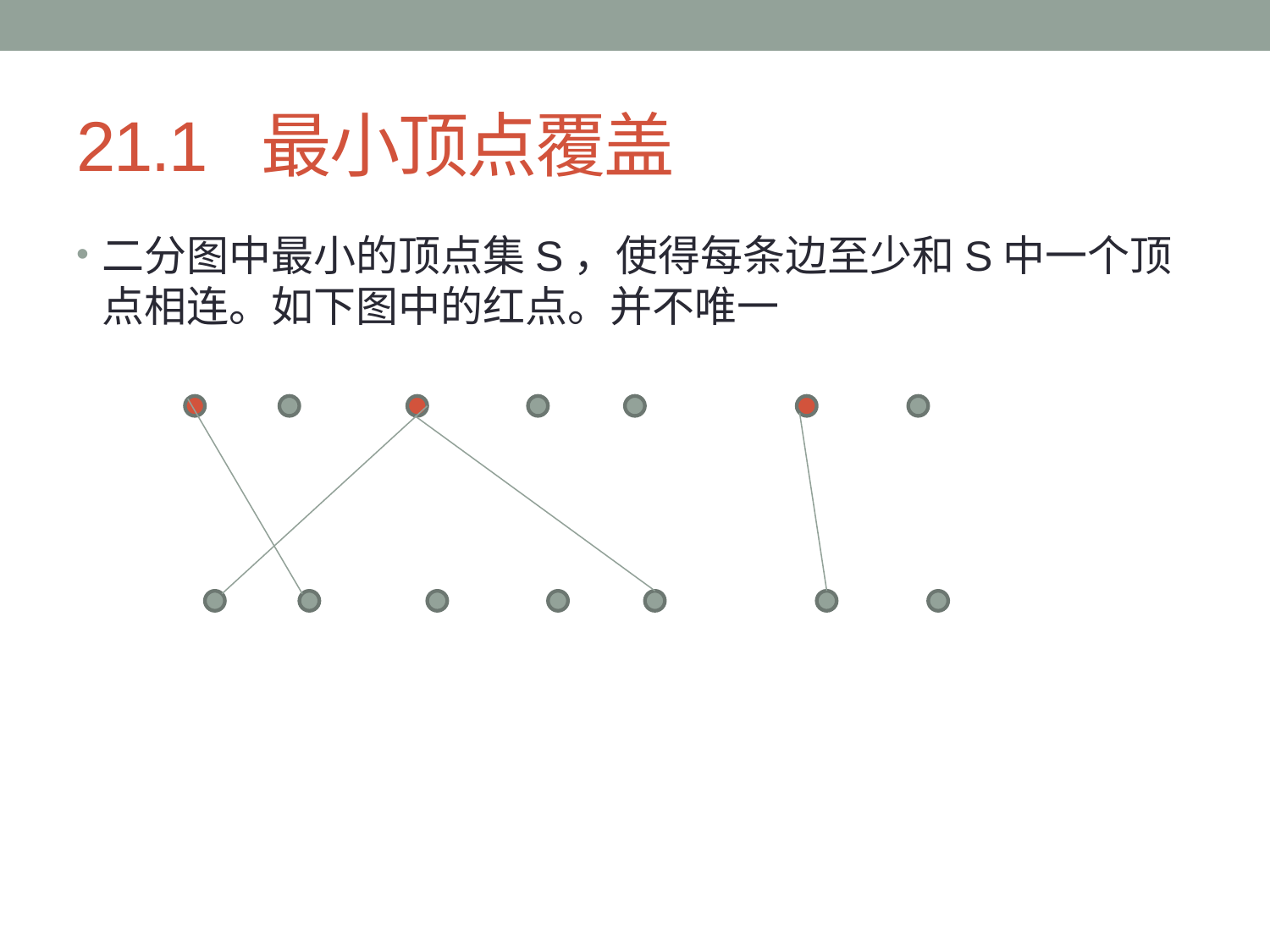

# 21.1  最小顶点覆盖
二分图中最小的顶点集S，使得每条边至少和S中一个顶点相连。如下图中的红点。并不唯一